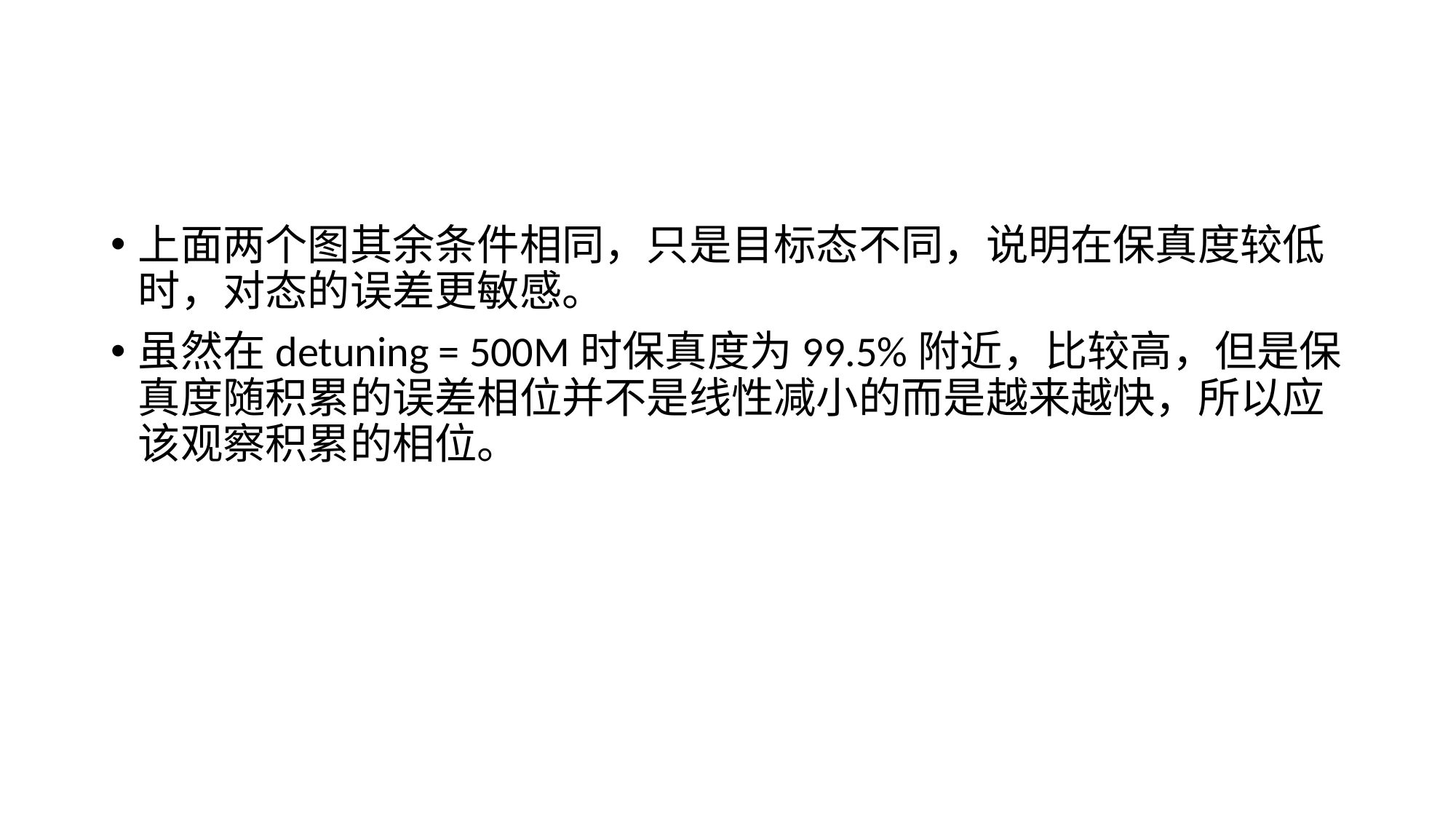

#
上面两个图其余条件相同，只是目标态不同，说明在保真度较低时，对态的误差更敏感。
虽然在detuning = 500M时保真度为99.5%附近，比较高，但是保真度随积累的误差相位并不是线性减小的而是越来越快，所以应该观察积累的相位。